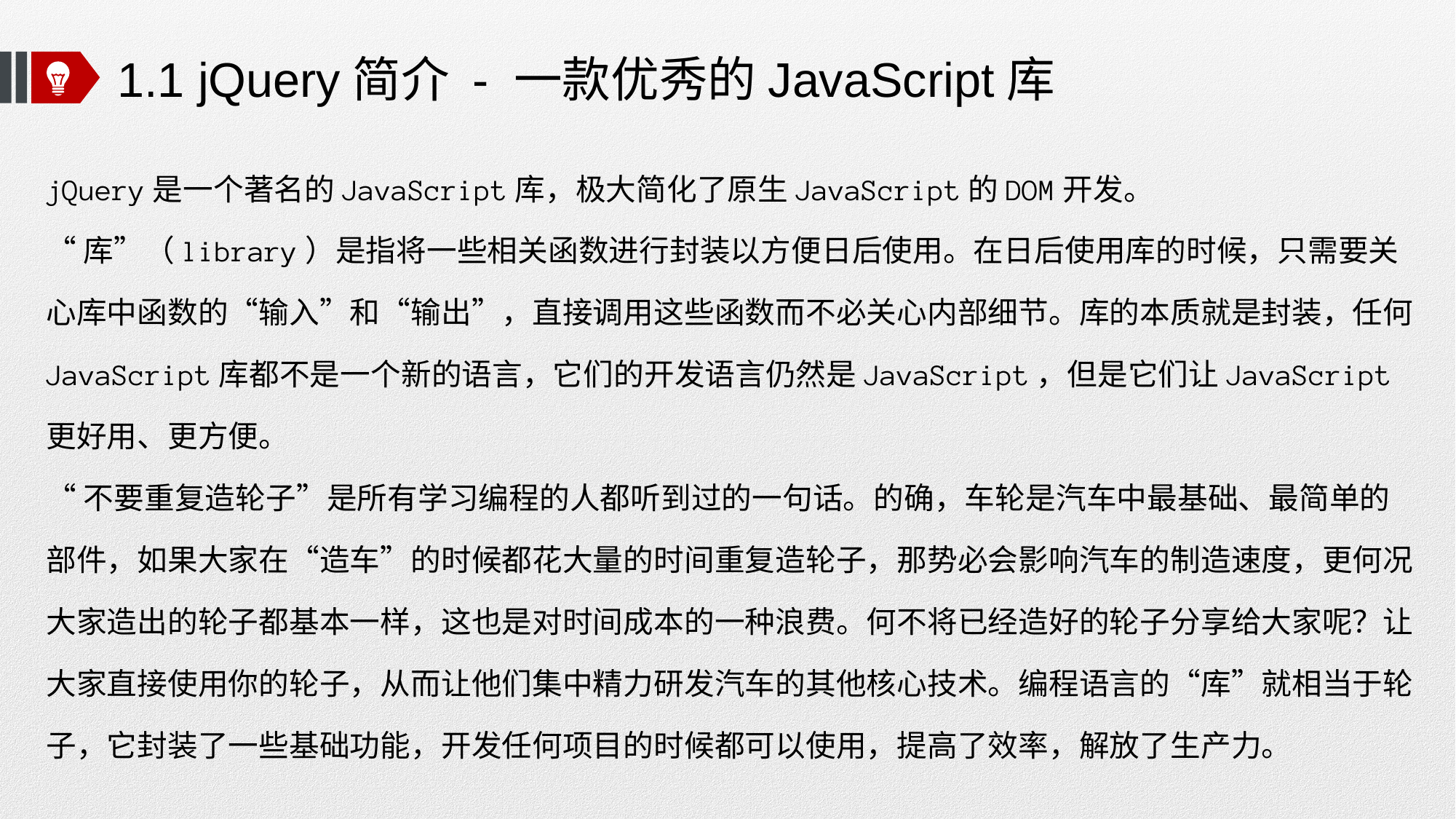

# 1.1 jQuery简介 - 一款优秀的JavaScript库

jQuery是一个著名的JavaScript库，极大简化了原生JavaScript的DOM开发。
“库”（library）是指将一些相关函数进行封装以方便日后使用。在日后使用库的时候，只需要关心库中函数的“输入”和“输出”，直接调用这些函数而不必关心内部细节。库的本质就是封装，任何JavaScript库都不是一个新的语言，它们的开发语言仍然是JavaScript，但是它们让JavaScript更好用、更方便。
“不要重复造轮子”是所有学习编程的人都听到过的一句话。的确，车轮是汽车中最基础、最简单的部件，如果大家在“造车”的时候都花大量的时间重复造轮子，那势必会影响汽车的制造速度，更何况大家造出的轮子都基本一样，这也是对时间成本的一种浪费。何不将已经造好的轮子分享给大家呢？让大家直接使用你的轮子，从而让他们集中精力研发汽车的其他核心技术。编程语言的“库”就相当于轮子，它封装了一些基础功能，开发任何项目的时候都可以使用，提高了效率，解放了生产力。